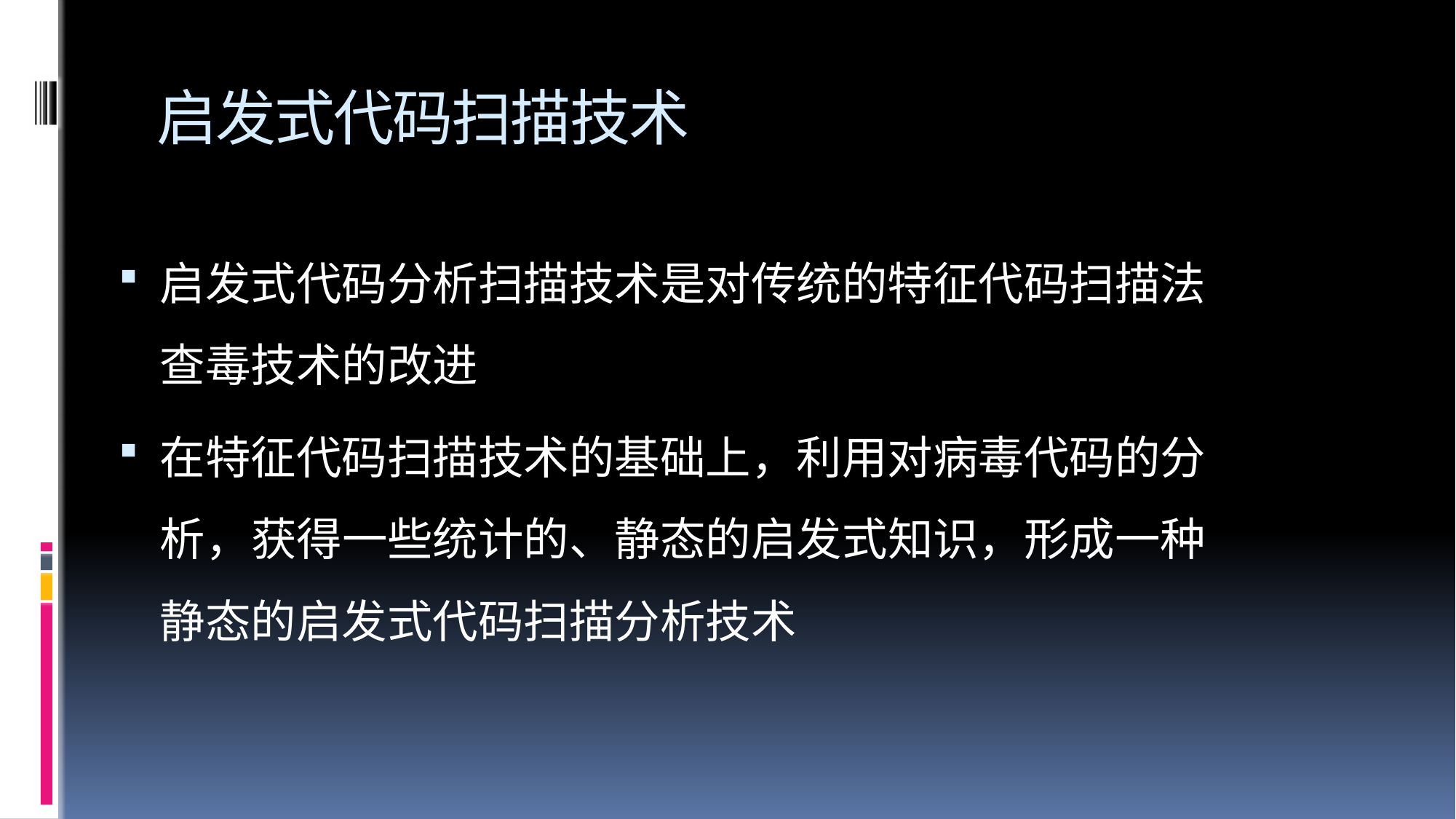

# 启发式代码扫描技术
启发式代码分析扫描技术是对传统的特征代码扫描法查毒技术的改进
在特征代码扫描技术的基础上，利用对病毒代码的分析，获得一些统计的、静态的启发式知识，形成一种静态的启发式代码扫描分析技术